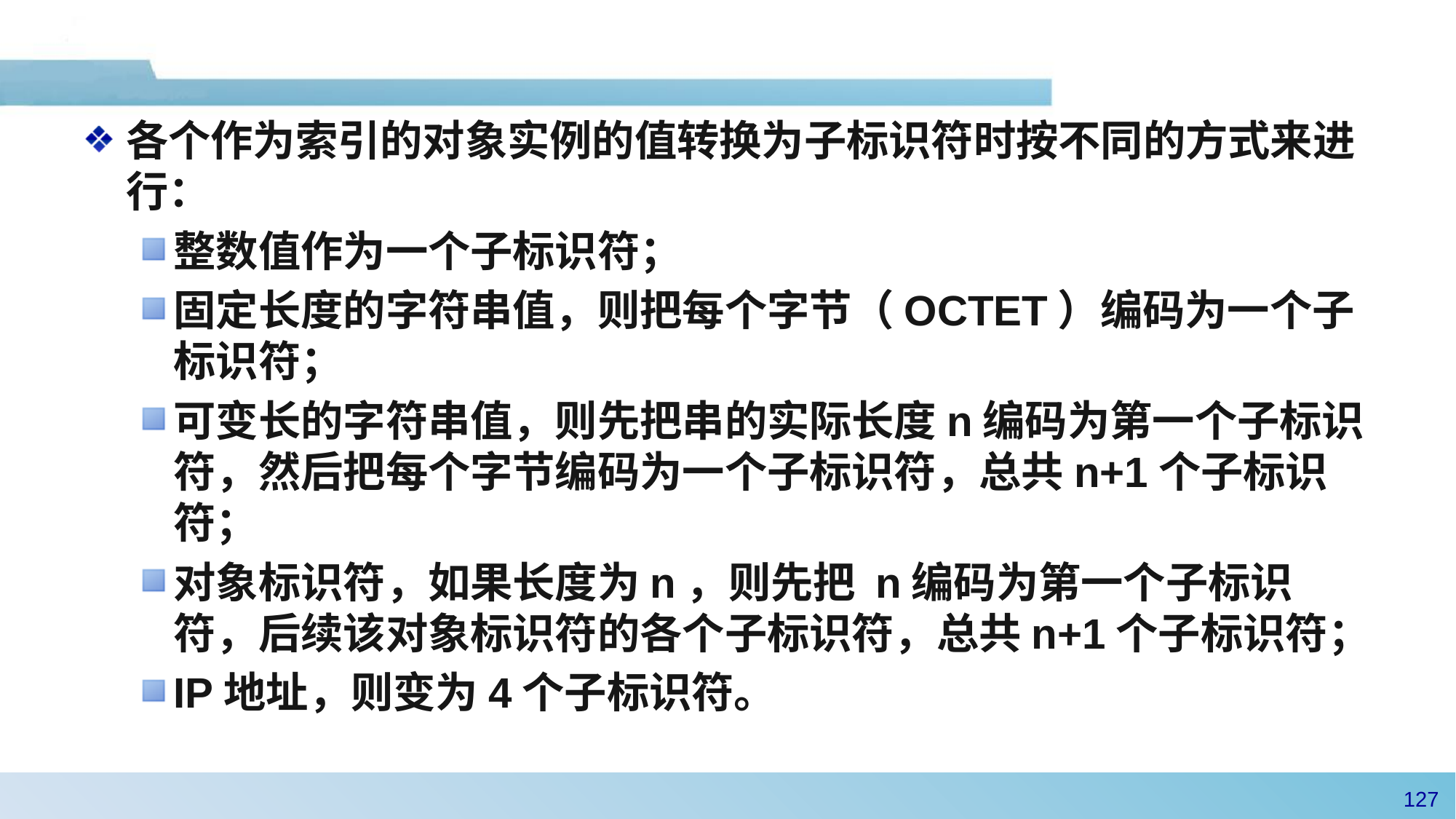

各个作为索引的对象实例的值转换为子标识符时按不同的方式来进行：
整数值作为一个子标识符；
固定长度的字符串值，则把每个字节（OCTET）编码为一个子标识符；
可变长的字符串值，则先把串的实际长度n编码为第一个子标识符，然后把每个字节编码为一个子标识符，总共n+1个子标识符；
对象标识符，如果长度为n，则先把 n编码为第一个子标识符，后续该对象标识符的各个子标识符，总共n+1个子标识符；
IP地址，则变为4个子标识符。
127